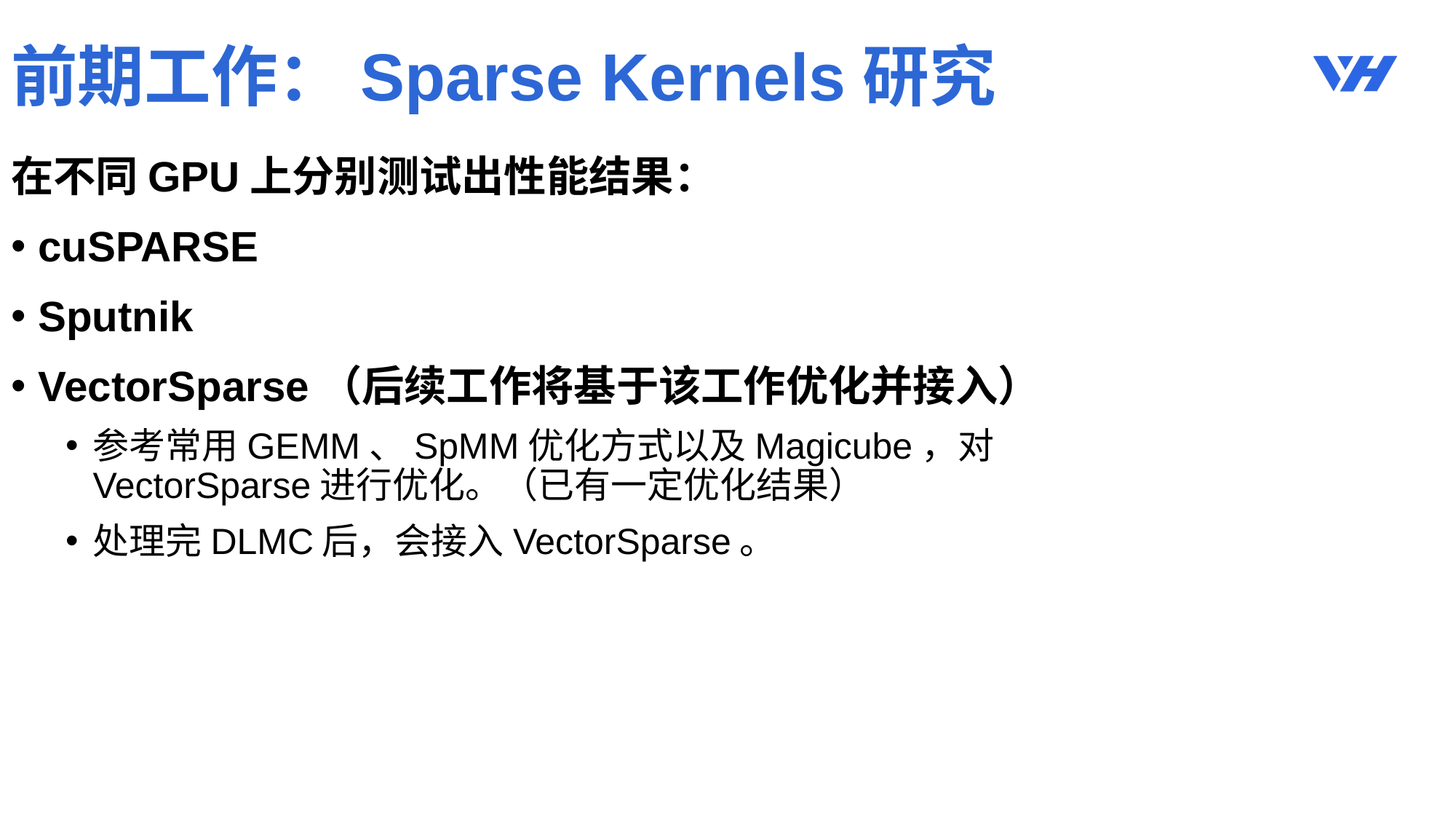

# 前期工作：Sparse Kernels研究
在不同GPU上分别测试出性能结果：
cuSPARSE
Sputnik
VectorSparse（后续工作将基于该工作优化并接入）
参考常用GEMM、SpMM优化方式以及Magicube，对VectorSparse进行优化。（已有一定优化结果）
处理完DLMC后，会接入VectorSparse。